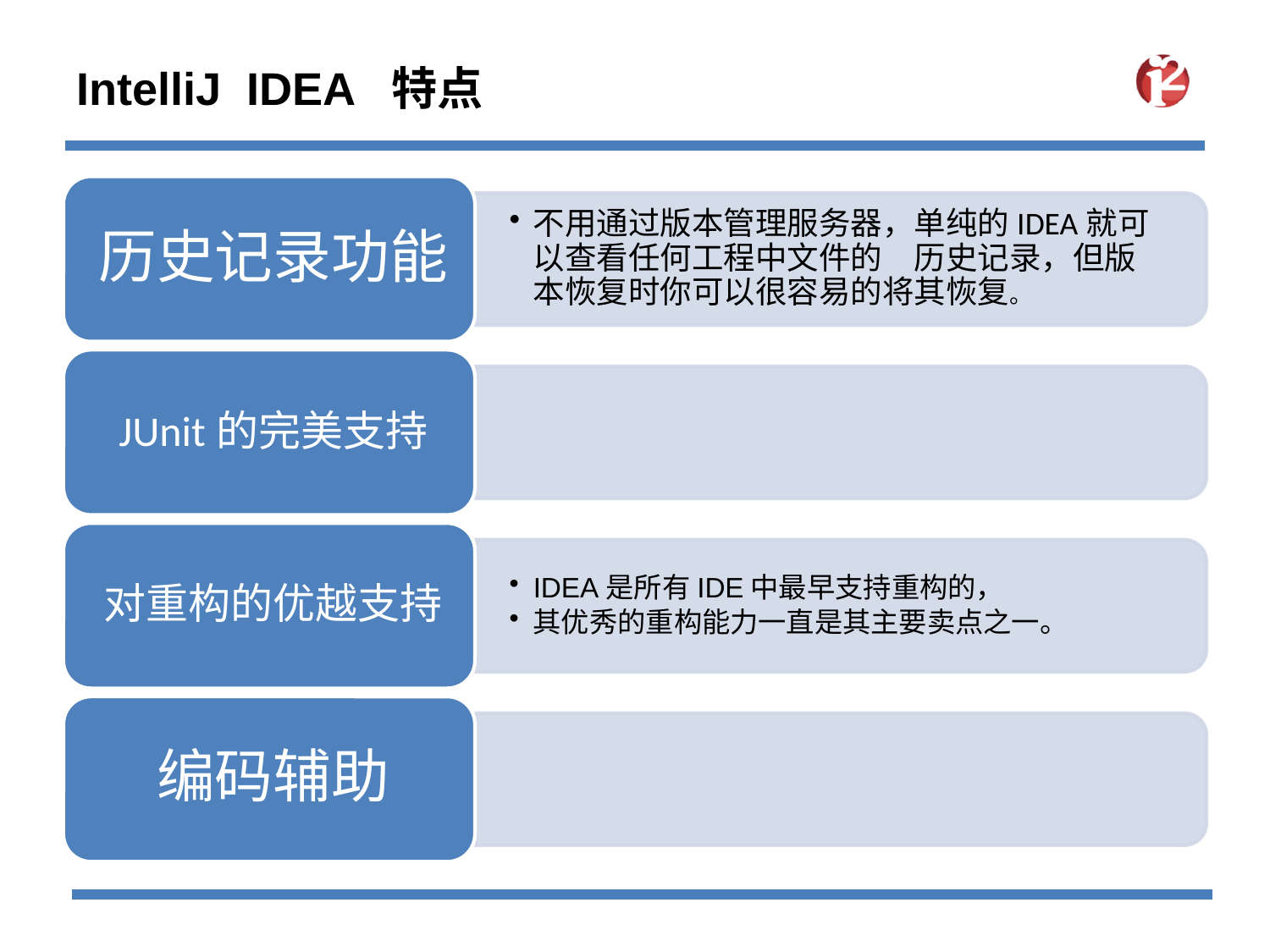

# IntelliJ  IDEA  特点
不用通过版本管理服务器，单纯的IDEA就可以查看任何工程中文件的	历史记录，但版本恢复时你可以很容易的将其恢复。
历史记录功能

JUnit的完美支持
IDEA是所有IDE中最早支持重构的，
其优秀的重构能力一直是其主要卖点之一。
对重构的优越支持

编码辅助